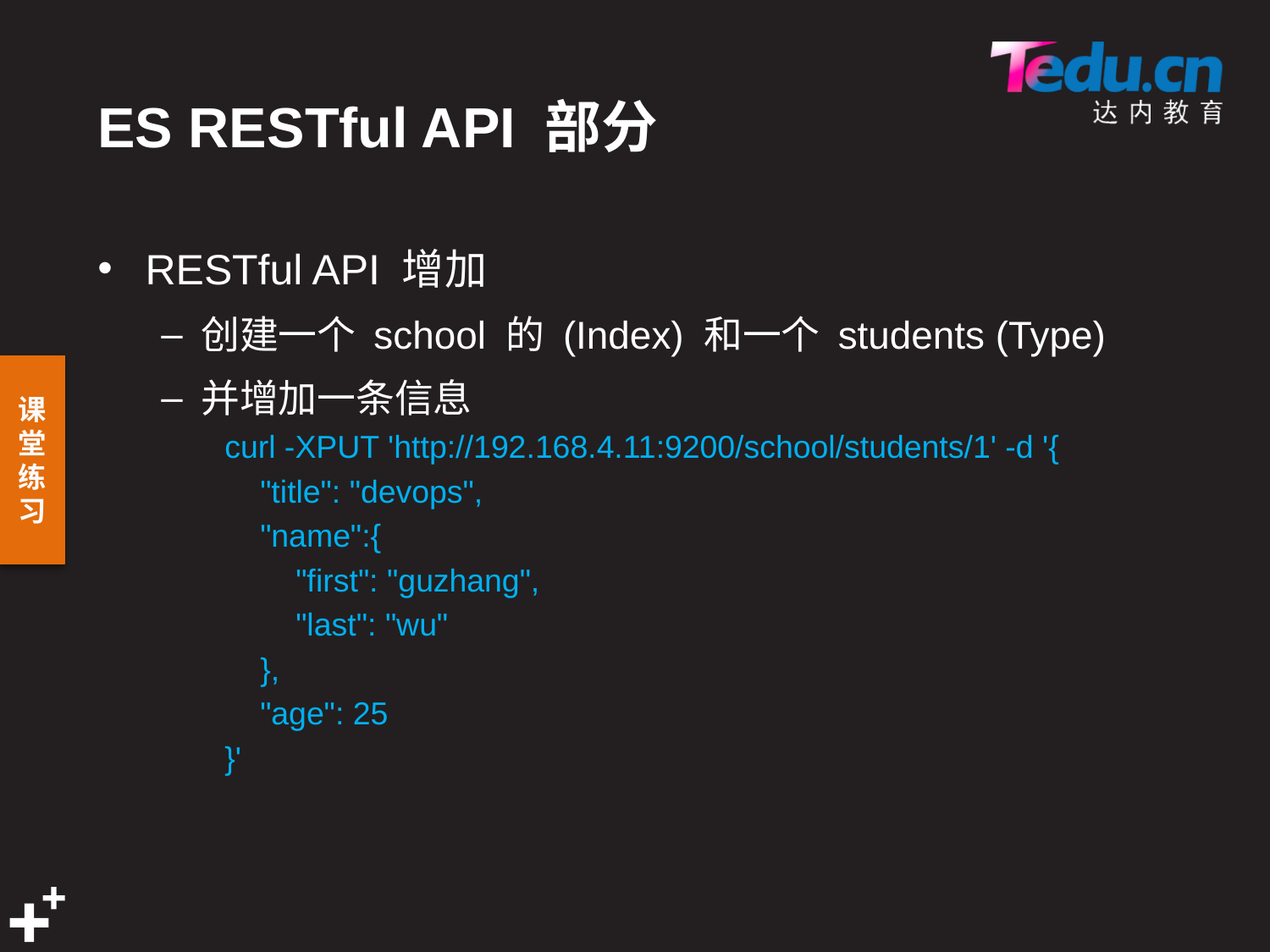

# ES RESTful API 部分
RESTful API 增加
创建一个 school 的 (Index) 和一个 students (Type)
并增加一条信息
curl -XPUT 'http://192.168.4.11:9200/school/students/1' -d '{
    "title": "devops",
    "name":{
        "first": "guzhang",
        "last": "wu"
    },
    "age": 25
}'